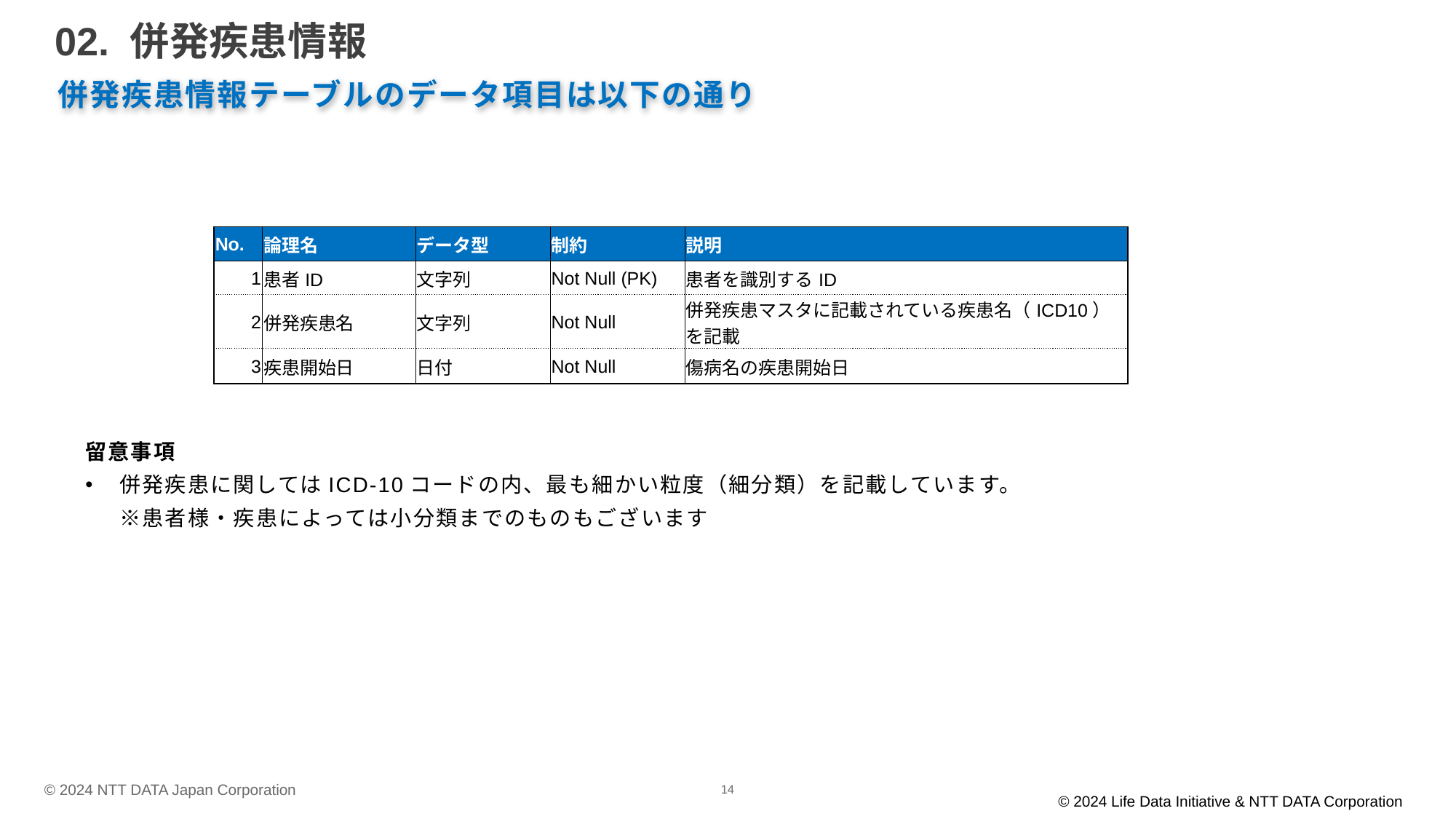

# 02. 併発疾患情報
併発疾患情報テーブルのデータ項目は以下の通り
| No. | 論理名 | データ型 | 制約 | 説明 |
| --- | --- | --- | --- | --- |
| 1 | 患者ID | 文字列 | Not Null (PK) | 患者を識別するID |
| 2 | 併発疾患名 | 文字列 | Not Null | 併発疾患マスタに記載されている疾患名（ICD10）を記載 |
| 3 | 疾患開始日 | 日付 | Not Null | 傷病名の疾患開始日 |
留意事項
併発疾患に関してはICD-10コードの内、最も細かい粒度（細分類）を記載しています。
※患者様・疾患によっては小分類までのものもございます